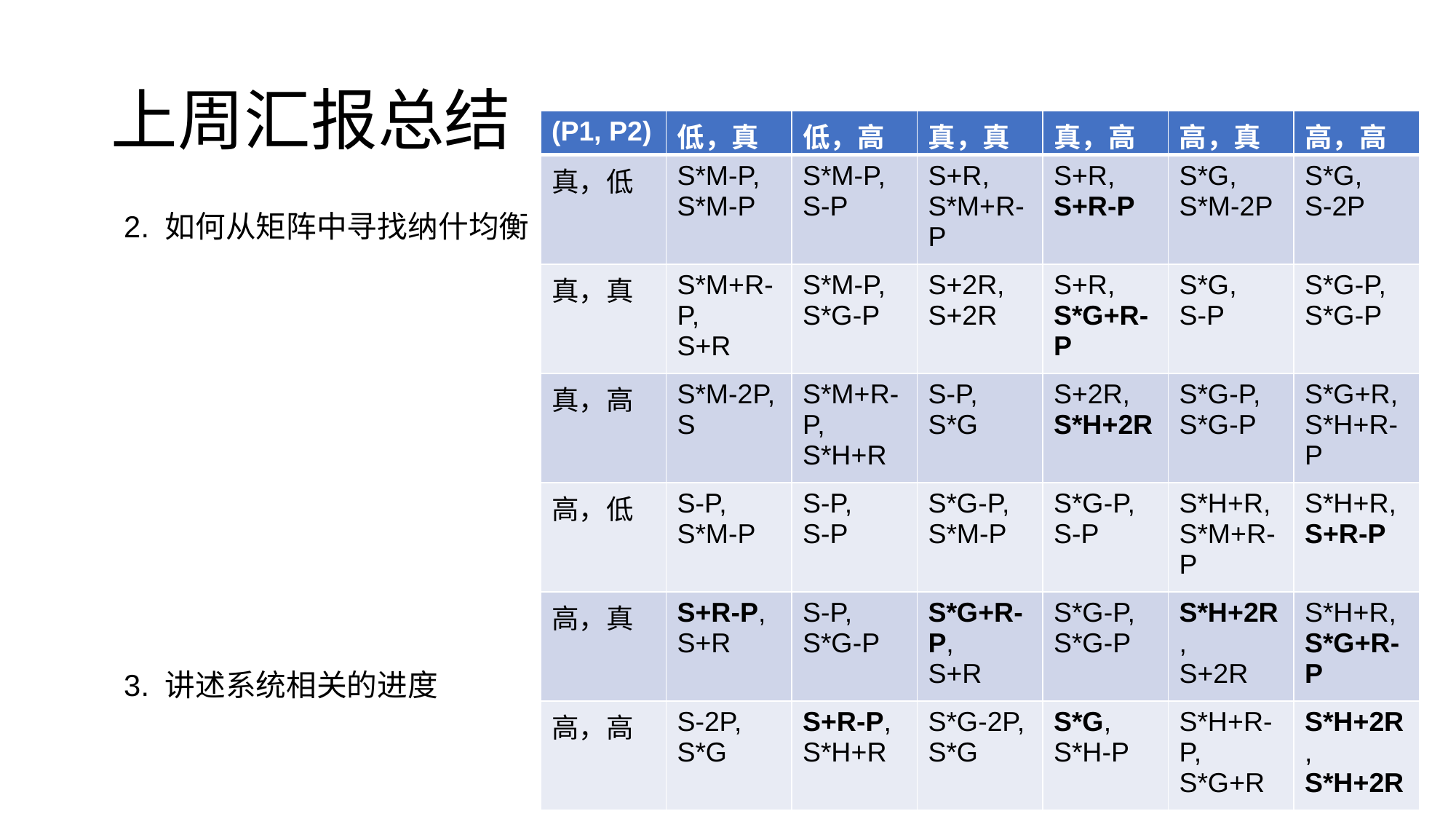

# 上周汇报总结
| (P1, P2) | 低，真 | 低，高 | 真，真 | 真，高 | 高，真 | 高，高 |
| --- | --- | --- | --- | --- | --- | --- |
| 真，低 | S\*M-P, S\*M-P | S\*M-P, S-P | S+R, S\*M+R-P | S+R, S+R-P | S\*G, S\*M-2P | S\*G, S-2P |
| 真，真 | S\*M+R-P, S+R | S\*M-P, S\*G-P | S+2R, S+2R | S+R, S\*G+R-P | S\*G, S-P | S\*G-P, S\*G-P |
| 真，高 | S\*M-2P, S | S\*M+R-P, S\*H+R | S-P, S\*G | S+2R, S\*H+2R | S\*G-P, S\*G-P | S\*G+R, S\*H+R-P |
| 高，低 | S-P, S\*M-P | S-P, S-P | S\*G-P, S\*M-P | S\*G-P, S-P | S\*H+R, S\*M+R-P | S\*H+R, S+R-P |
| 高，真 | S+R-P, S+R | S-P, S\*G-P | S\*G+R-P, S+R | S\*G-P, S\*G-P | S\*H+2R, S+2R | S\*H+R, S\*G+R-P |
| 高，高 | S-2P, S\*G | S+R-P, S\*H+R | S\*G-2P, S\*G | S\*G, S\*H-P | S\*H+R-P, S\*G+R | S\*H+2R, S\*H+2R |
2. 如何从矩阵中寻找纳什均衡
3. 讲述系统相关的进度